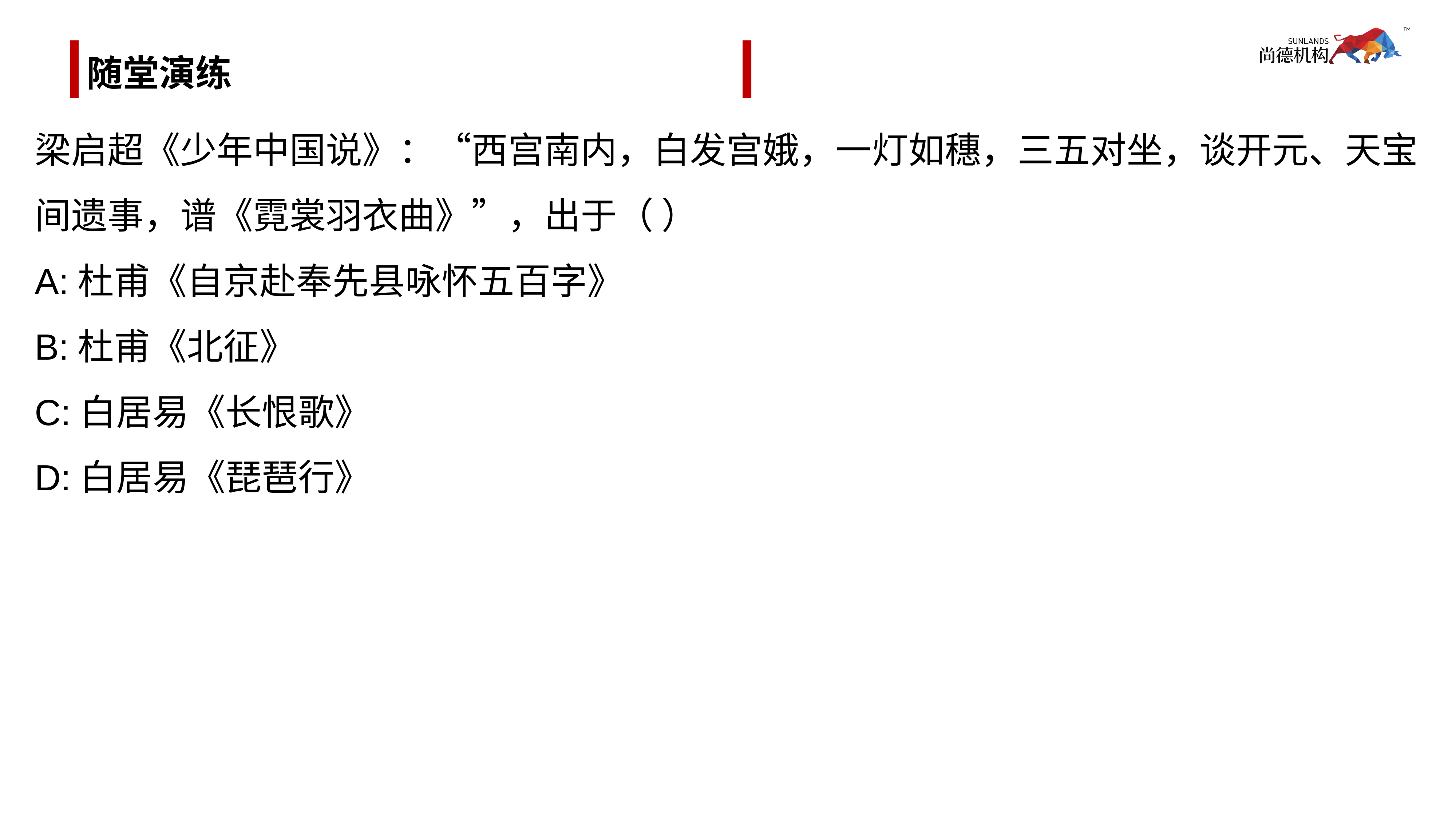

# 随堂演练
梁启超《少年中国说》：“西宫南内，白发宫娥，一灯如穗，三五对坐，谈开元、天宝间遗事，谱《霓裳羽衣曲》”，出于（ ）
A:杜甫《自京赴奉先县咏怀五百字》
B:杜甫《北征》
C:白居易《长恨歌》
D:白居易《琵琶行》